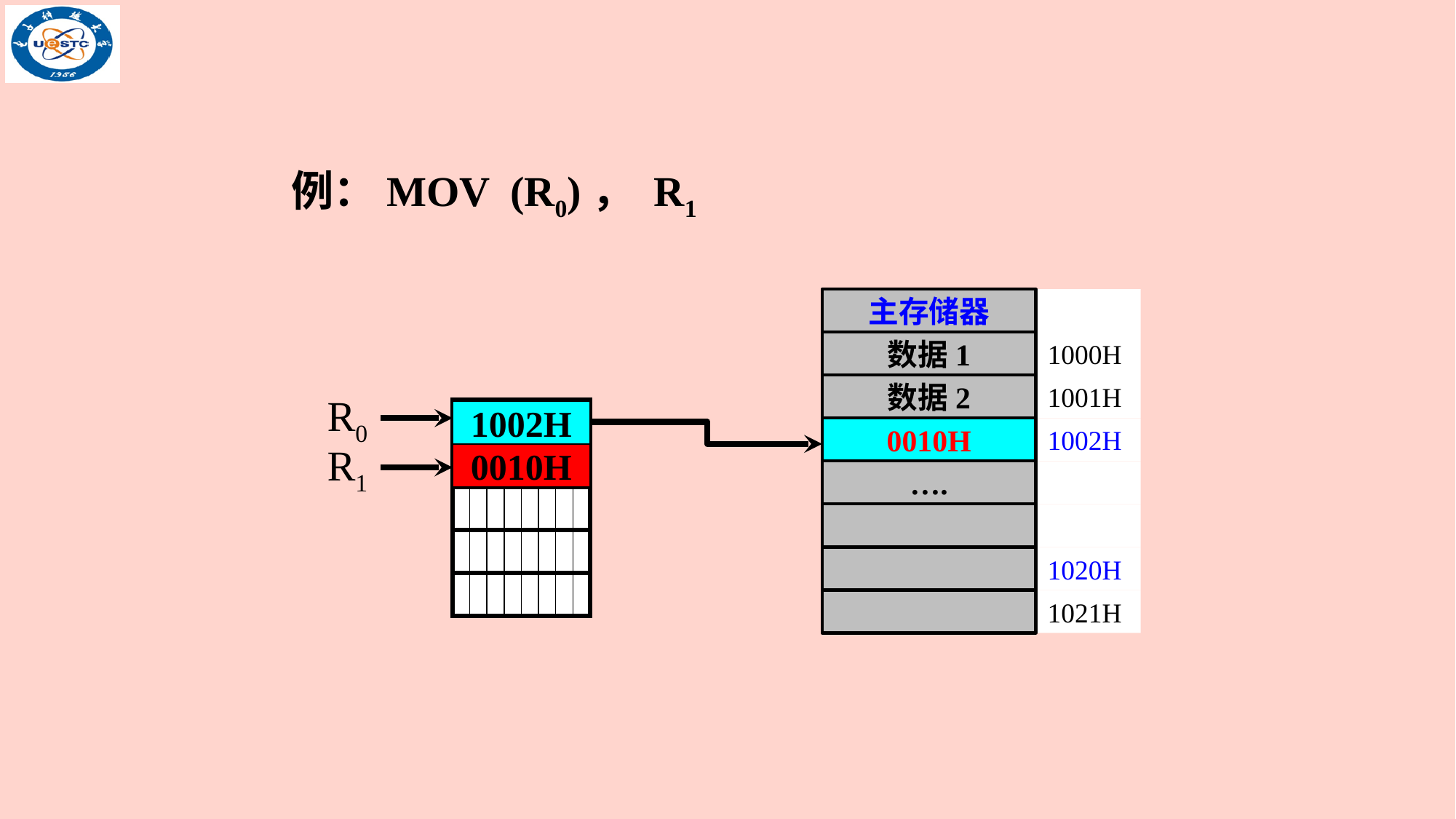

例：MOV  (R0)， R1
主存储器

数据1
1000H
数据2
1001H

1002H
….

1020H

1021H
R0

1002H
0010H
R1
0010H